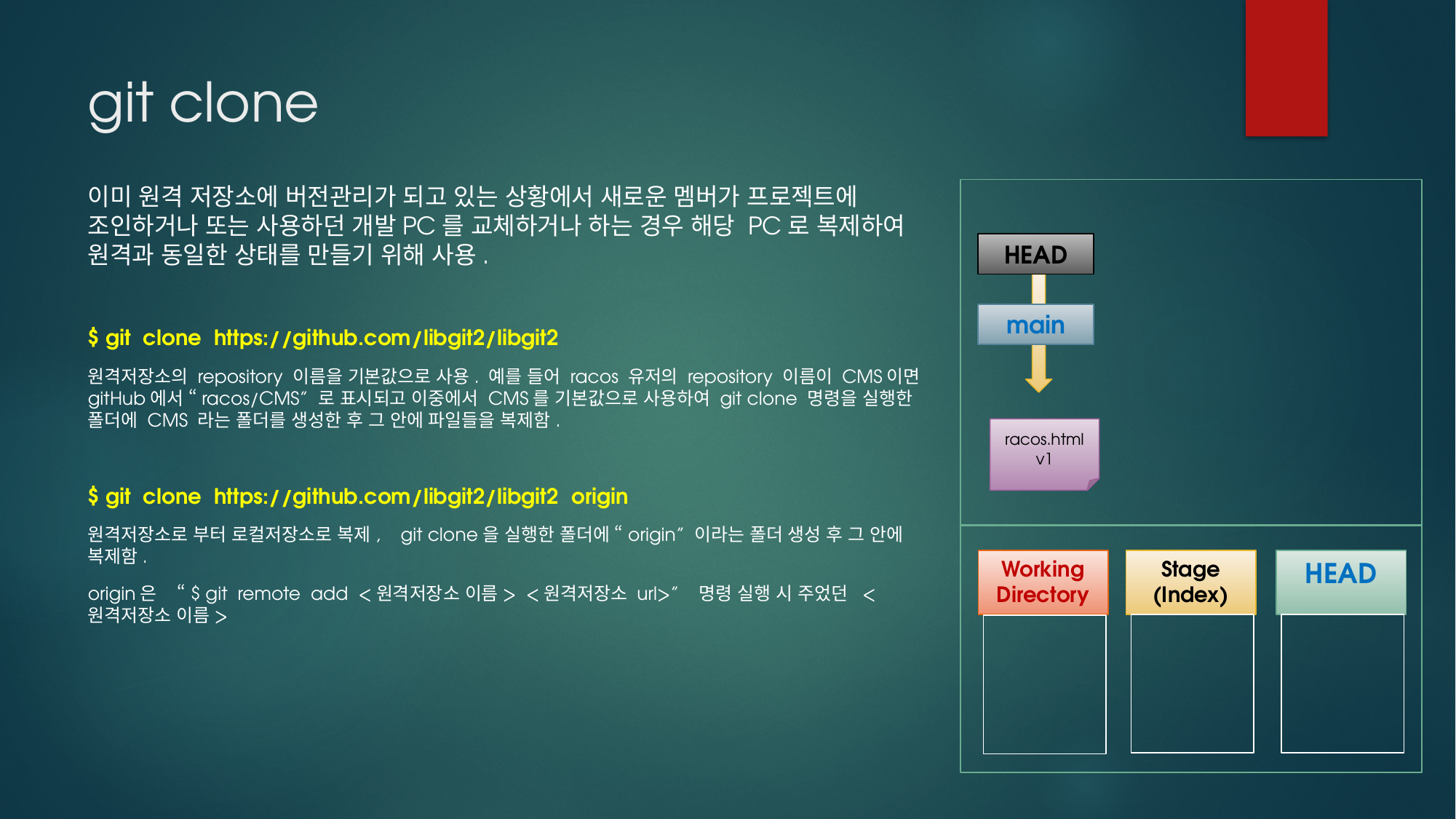

# git clone
이미 원격 저장소에 버전관리가 되고 있는 상황에서 새로운 멤버가 프로젝트에 조인하거나 또는 사용하던 개발PC를 교체하거나 하는 경우 해당 PC로 복제하여 원격과 동일한 상태를 만들기 위해 사용.

$ git  clone  https://github.com/libgit2/libgit2
원격저장소의 repository 이름을 기본값으로 사용. 예를 들어 racos 유저의 repository 이름이 CMS이면 gitHub에서 “racos/CMS” 로 표시되고 이중에서 CMS를 기본값으로 사용하여 git clone 명령을 실행한 폴더에 CMS 라는 폴더를 생성한 후 그 안에 파일들을 복제함.

$ git  clone  https://github.com/libgit2/libgit2  origin
원격저장소로 부터 로컬저장소로 복제,    git clone을 실행한 폴더에 “origin” 이라는 폴더 생성 후 그 안에 복제함.
origin은    “$ git  remote  add  <원격저장소 이름>  <원격저장소 url>”   명령 실행 시 주었던  <원격저장소 이름>

HEAD

main
racos.html
v1

Working Directory
Stage
(Index)
HEAD